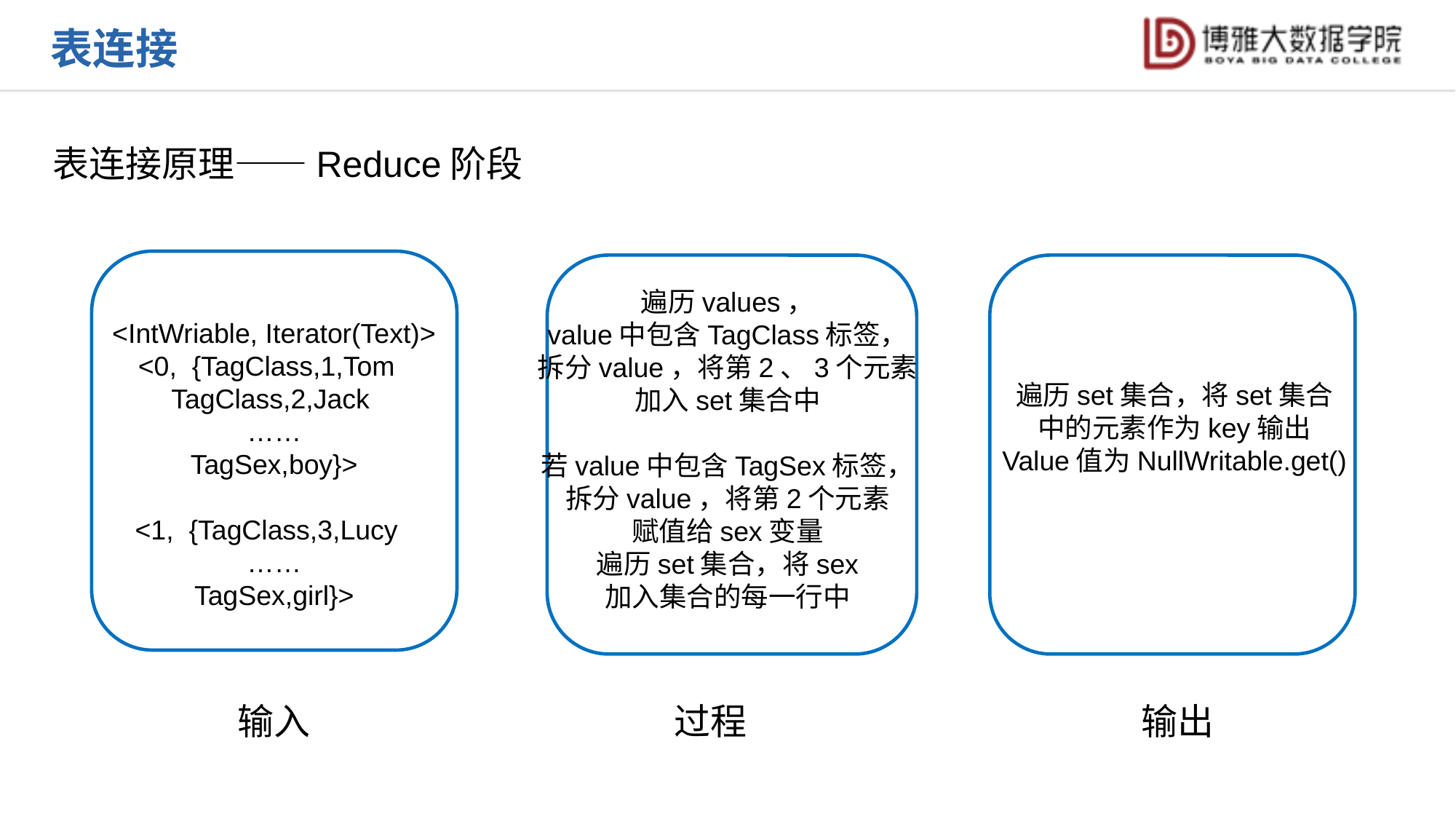

表连接
表连接原理——Reduce阶段

遍历values，
value中包含TagClass标签，
拆分value，将第2、3个元素
加入set集合中

若value中包含TagSex标签，
拆分value，将第2个元素
赋值给sex变量
遍历set集合，将sex
加入集合的每一行中

<IntWriable, Iterator(Text)>
<0,  {TagClass,1,Tom
TagClass,2,Jack
……
TagSex,boy}>

<1,  {TagClass,3,Lucy
……
TagSex,girl}>

遍历set集合，将set集合
中的元素作为key输出
Value值为NullWritable.get()

输入
输出
过程